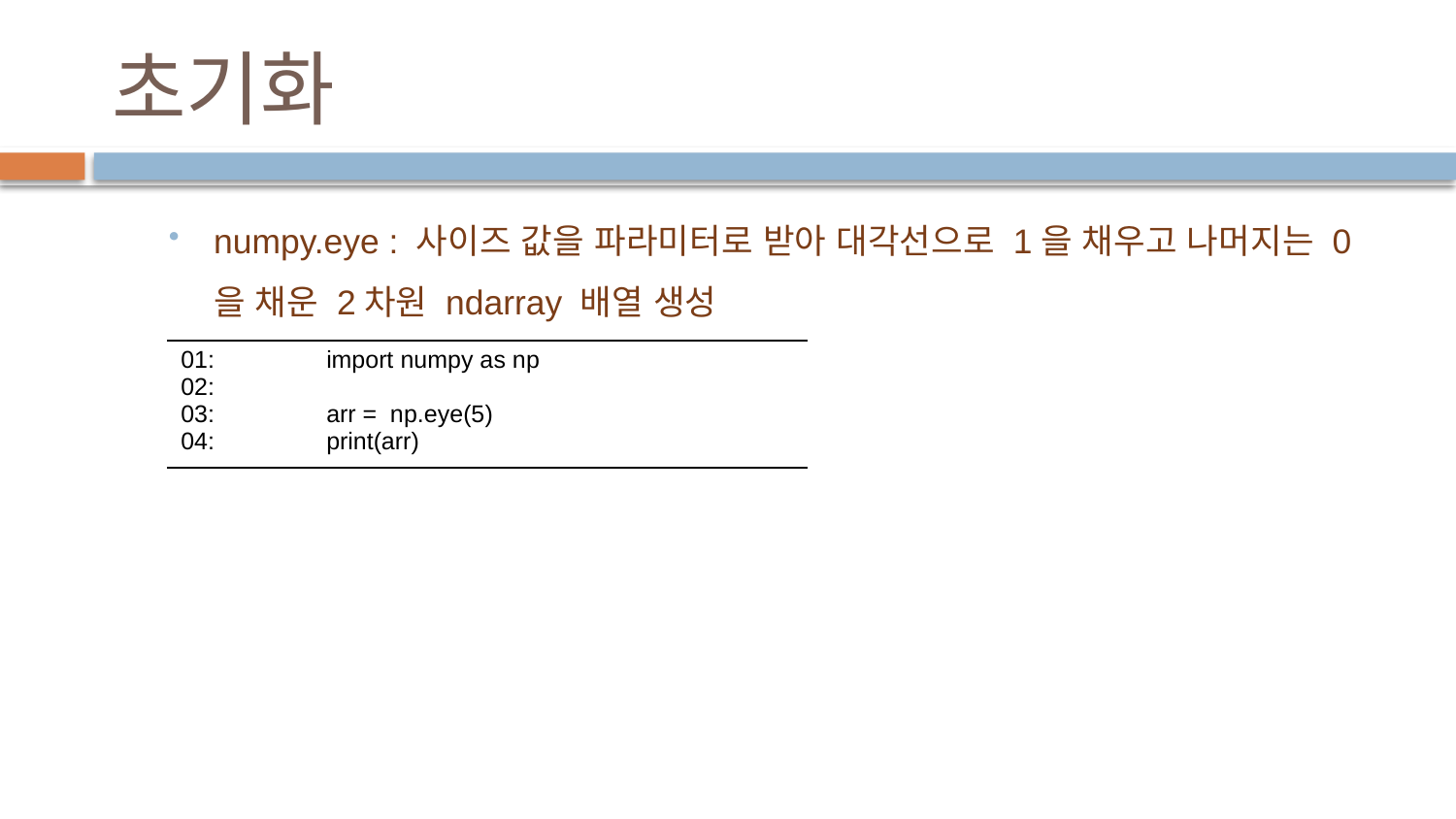

# 초기화
numpy.eye : 사이즈 값을 파라미터로 받아 대각선으로 1을 채우고 나머지는 0을 채운 2차원 ndarray 배열 생성

| 01: import numpy as np 02: 03: arr = np.eye(5) 04: print(arr) |
| --- |